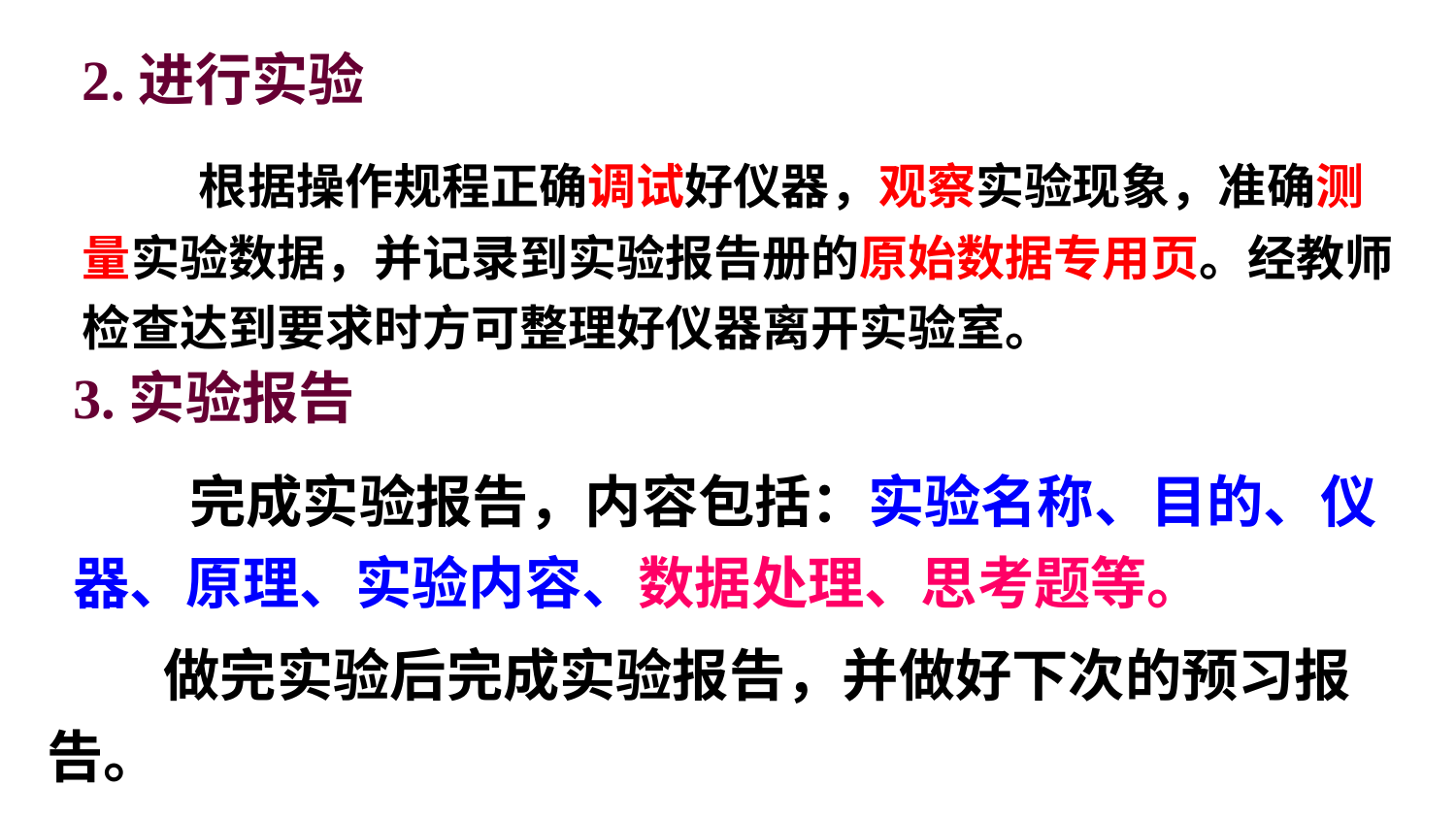

2.进行实验
        根据操作规程正确调试好仪器，观察实验现象，准确测量实验数据，并记录到实验报告册的原始数据专用页。经教师检查达到要求时方可整理好仪器离开实验室。
3.实验报告
        完成实验报告，内容包括：实验名称、目的、仪器、原理、实验内容、数据处理、思考题等。
        做完实验后完成实验报告，并做好下次的预习报告。
5